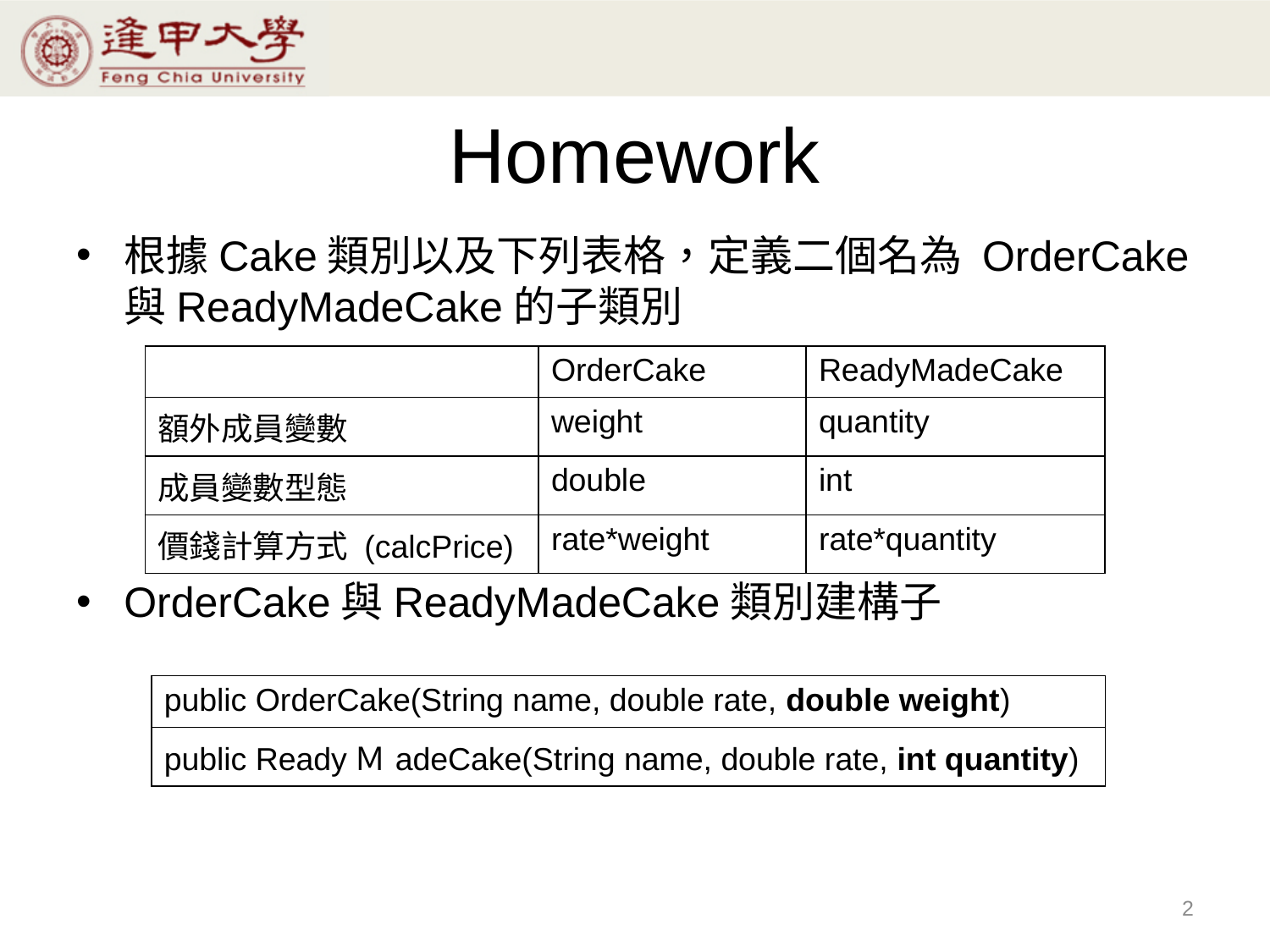

# Homework
根據Cake類別以及下列表格，定義二個名為 OrderCake與ReadyMadeCake的子類別

OrderCake與ReadyMadeCake類別建構子

|  | OrderCake | ReadyMadeCake |
| --- | --- | --- |
| 額外成員變數 | weight | quantity |
| 成員變數型態 | double | int |
| 價錢計算方式 (calcPrice) | rate\*weight | rate\*quantity |
| public OrderCake(String name, double rate, double weight) |
| --- |
| public ReadyＭadeCake(String name, double rate, int quantity) |
2